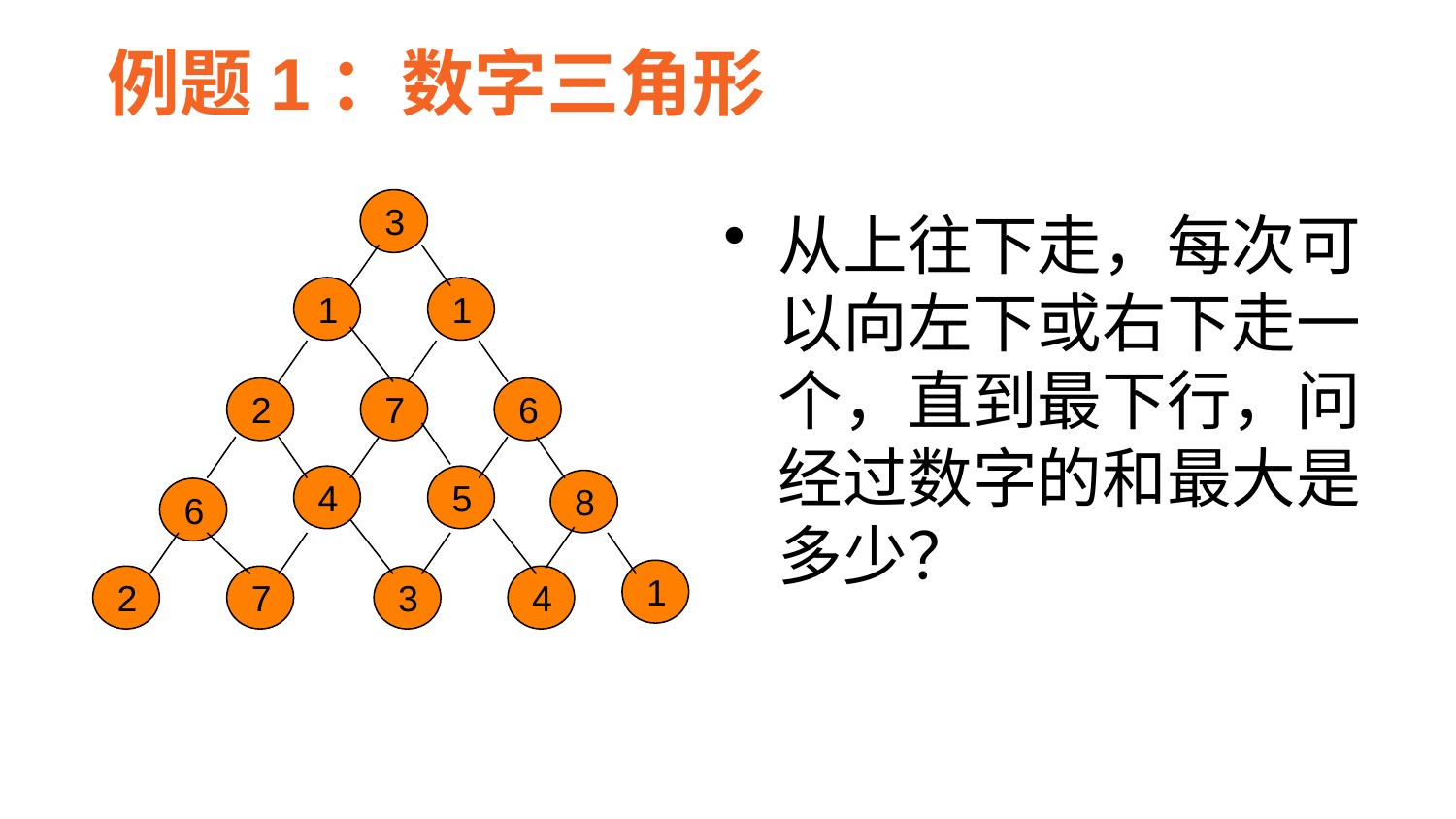

例题1：数字三角形
从上往下走，每次可以向左下或右下走一个，直到最下行，问经过数字的和最大是多少？

3
1
1
2
7
6
4
5
8
6
1
2
7
3
4